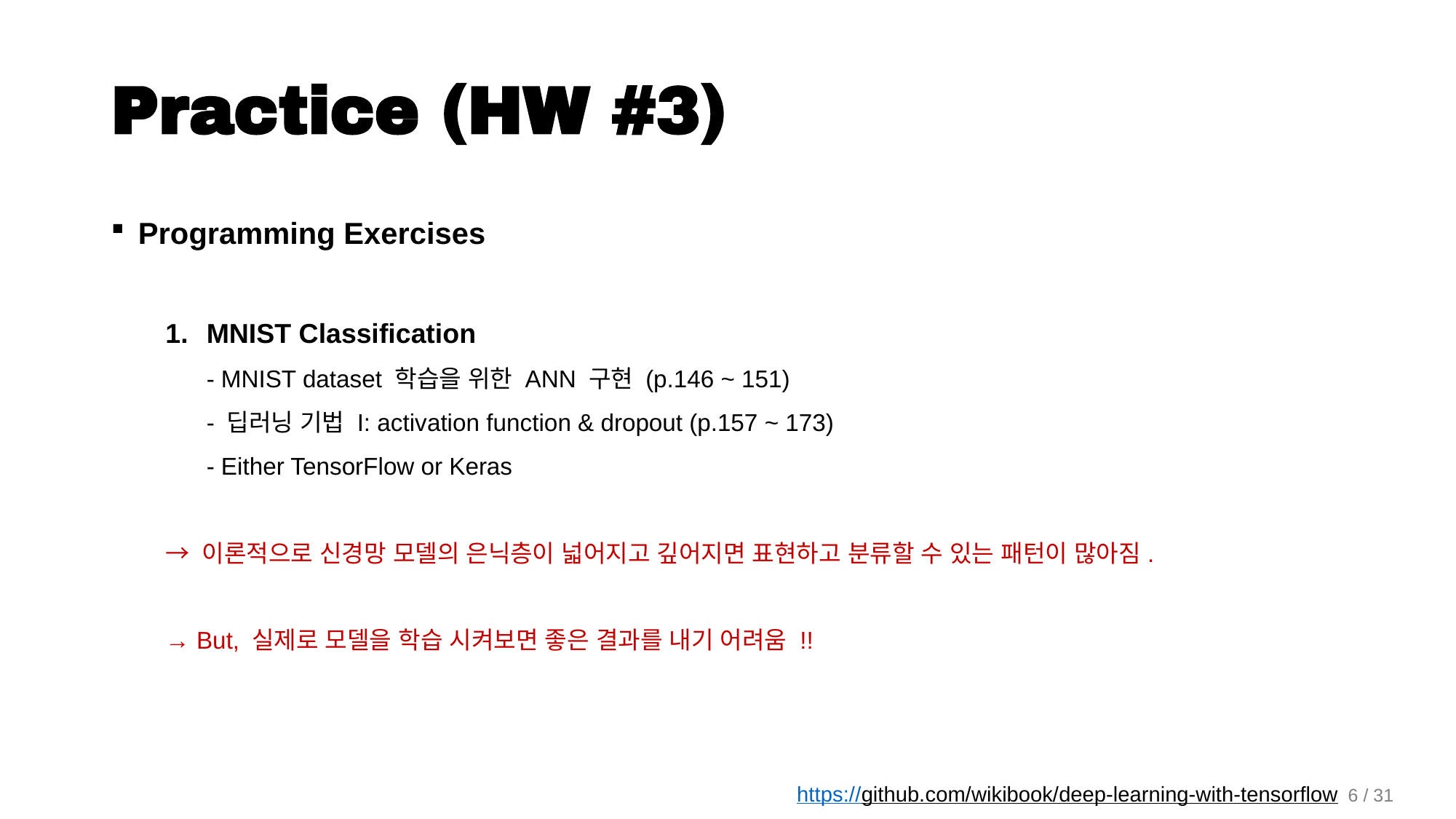

Practice (HW #3)
Programming Exercises

MNIST Classification
- MNIST dataset 학습을 위한 ANN 구현 (p.146 ~ 151)
- 딥러닝 기법 I: activation function & dropout (p.157 ~ 173)
- Either TensorFlow or Keras

→ 이론적으로 신경망 모델의 은닉층이 넓어지고 깊어지면 표현하고 분류할 수 있는 패턴이 많아짐.

→ But, 실제로 모델을 학습 시켜보면 좋은 결과를 내기 어려움 !!

https://github.com/wikibook/deep-learning-with-tensorflow